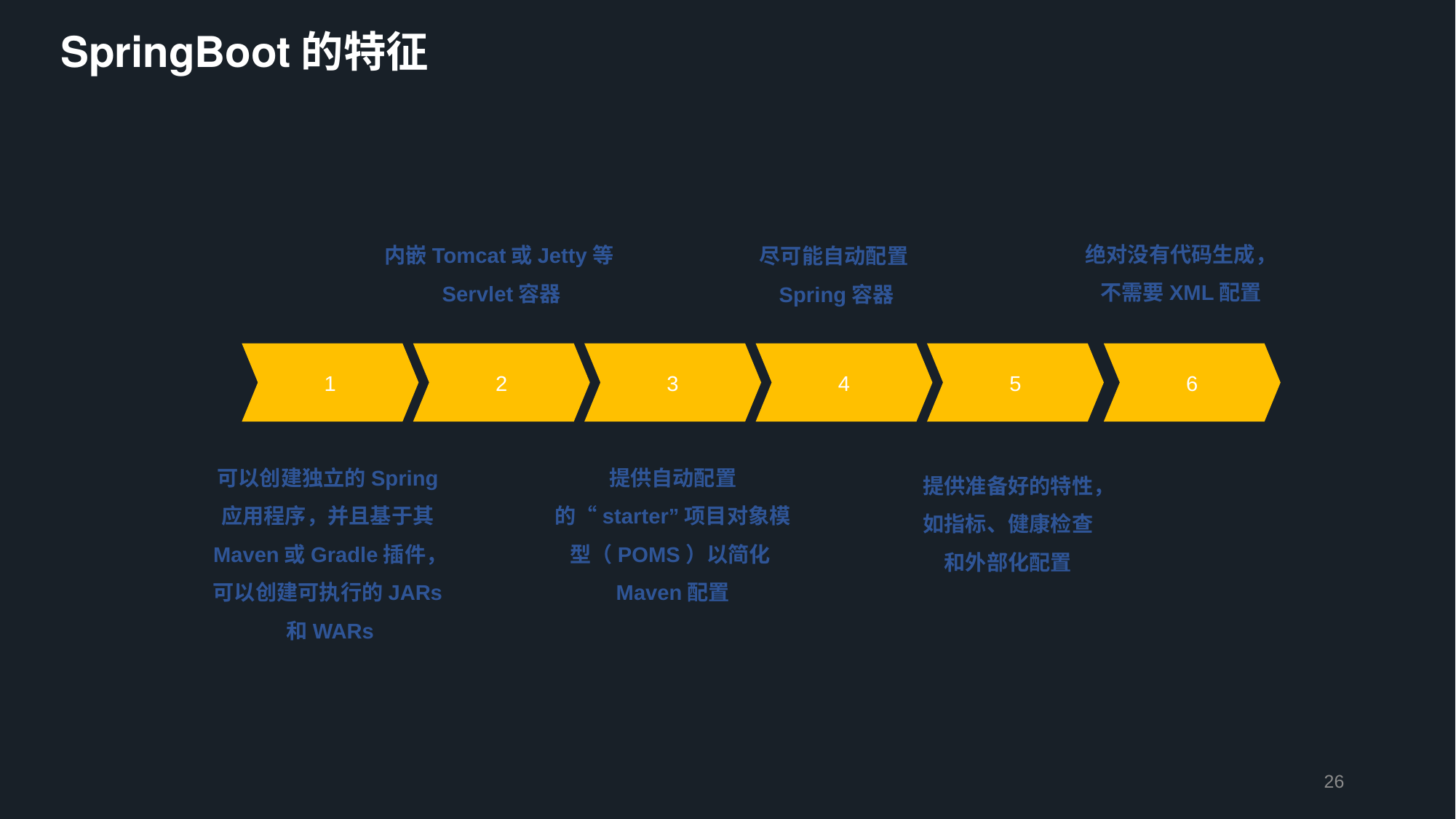

SpringBoot的特征
绝对没有代码生成，不需要XML配置
内嵌Tomcat或Jetty等Servlet容器
尽可能自动配置Spring容器
1
2
3
4
5
6
可以创建独立的Spring应用程序，并且基于其Maven或Gradle插件，可以创建可执行的JARs和WARs
提供自动配置的“starter”项目对象模型（POMS）以简化Maven配置
提供准备好的特性，如指标、健康检查和外部化配置
26